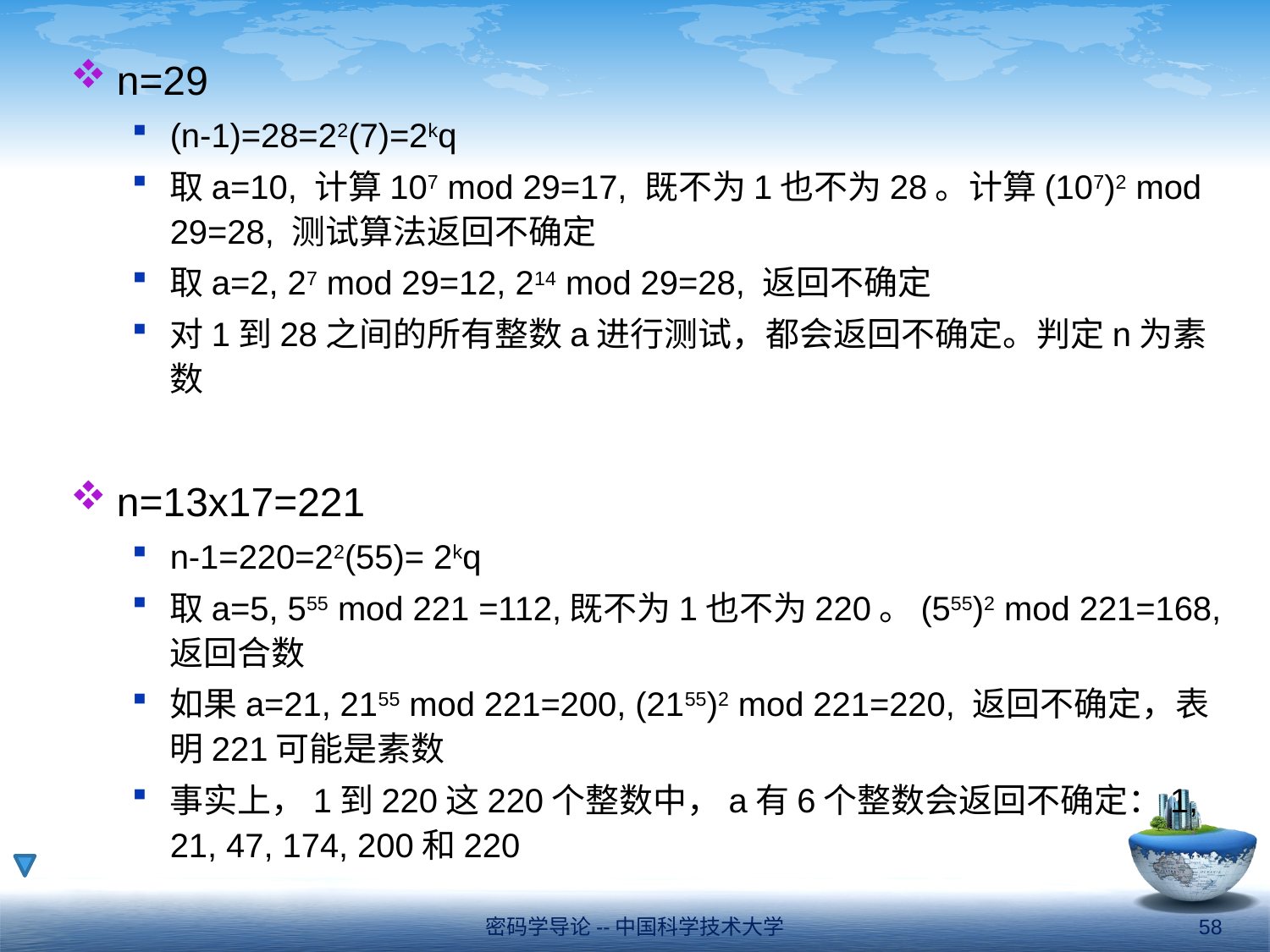

n=29
(n-1)=28=22(7)=2kq
取a=10, 计算107 mod 29=17, 既不为1也不为28。计算(107)2 mod 29=28, 测试算法返回不确定
取a=2, 27 mod 29=12, 214 mod 29=28, 返回不确定
对1到28之间的所有整数a进行测试，都会返回不确定。判定n为素数

n=13x17=221
n-1=220=22(55)= 2kq
取a=5, 555 mod 221 =112,既不为1也不为220。(555)2 mod 221=168, 返回合数
如果a=21, 2155 mod 221=200, (2155)2 mod 221=220, 返回不确定，表明221可能是素数
事实上，1到220这220个整数中，a有6个整数会返回不确定：1, 21, 47, 174, 200和220

密码学导论--中国科学技术大学
58